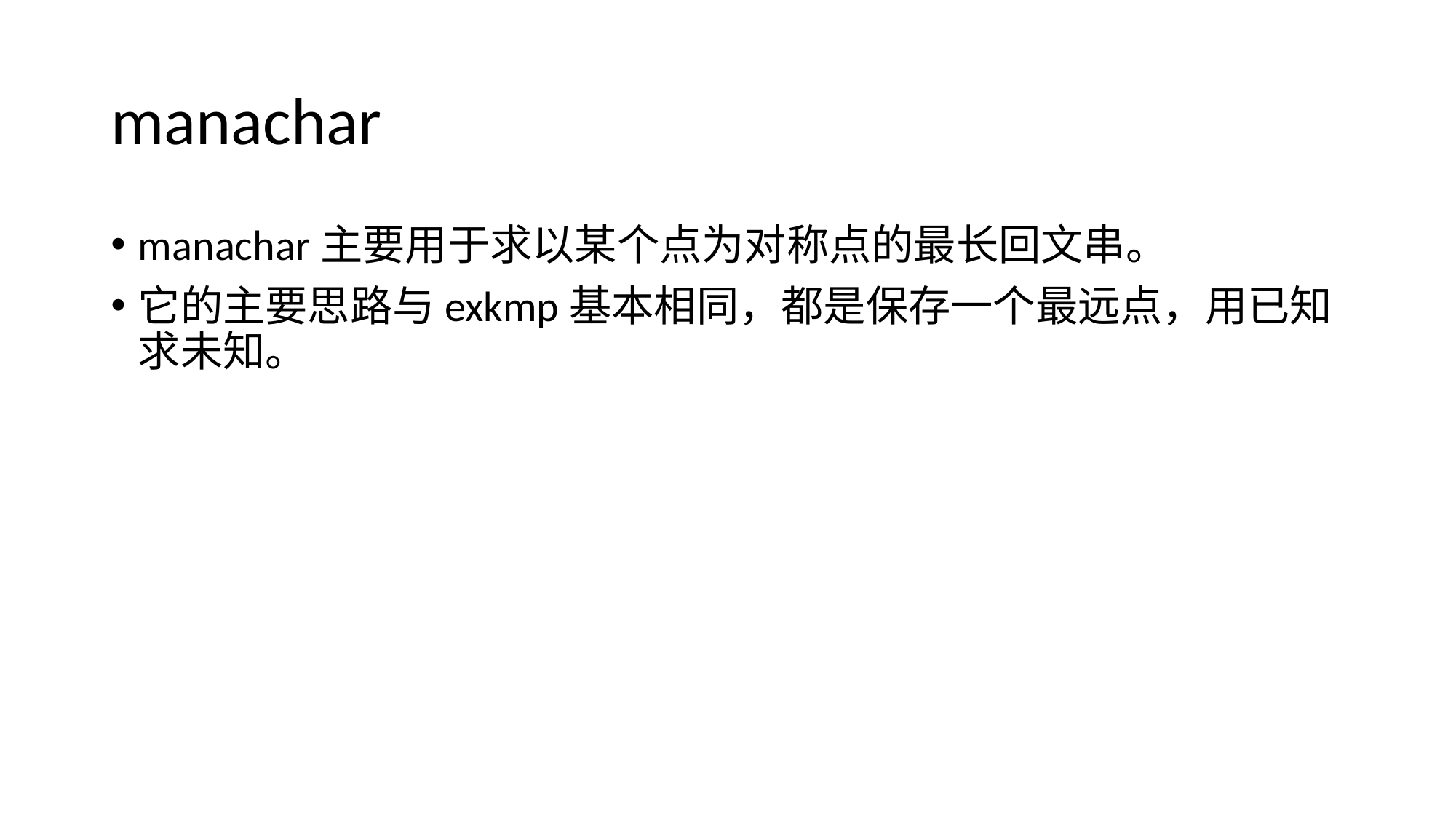

# manachar
manachar主要用于求以某个点为对称点的最长回文串。
它的主要思路与exkmp基本相同，都是保存一个最远点，用已知求未知。